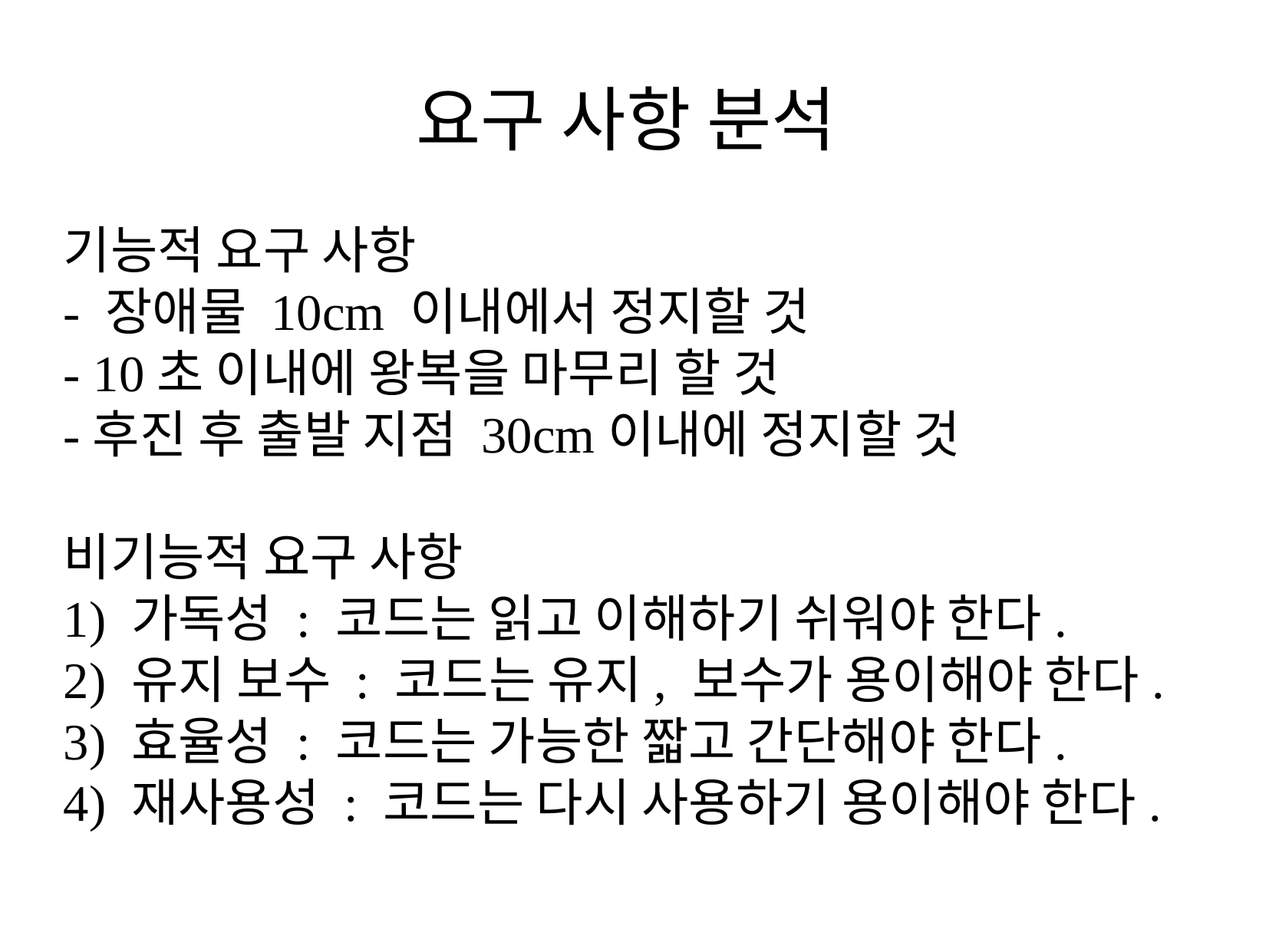

요구 사항 분석
기능적 요구 사항
- 장애물 10cm 이내에서 정지할 것
- 10초 이내에 왕복을 마무리 할 것
-후진 후 출발 지점 30cm이내에 정지할 것

비기능적 요구 사항
1) 가독성 : 코드는 읽고 이해하기 쉬워야 한다.
2) 유지 보수 : 코드는 유지, 보수가 용이해야 한다.
3) 효율성 : 코드는 가능한 짧고 간단해야 한다.
4) 재사용성 : 코드는 다시 사용하기 용이해야 한다.